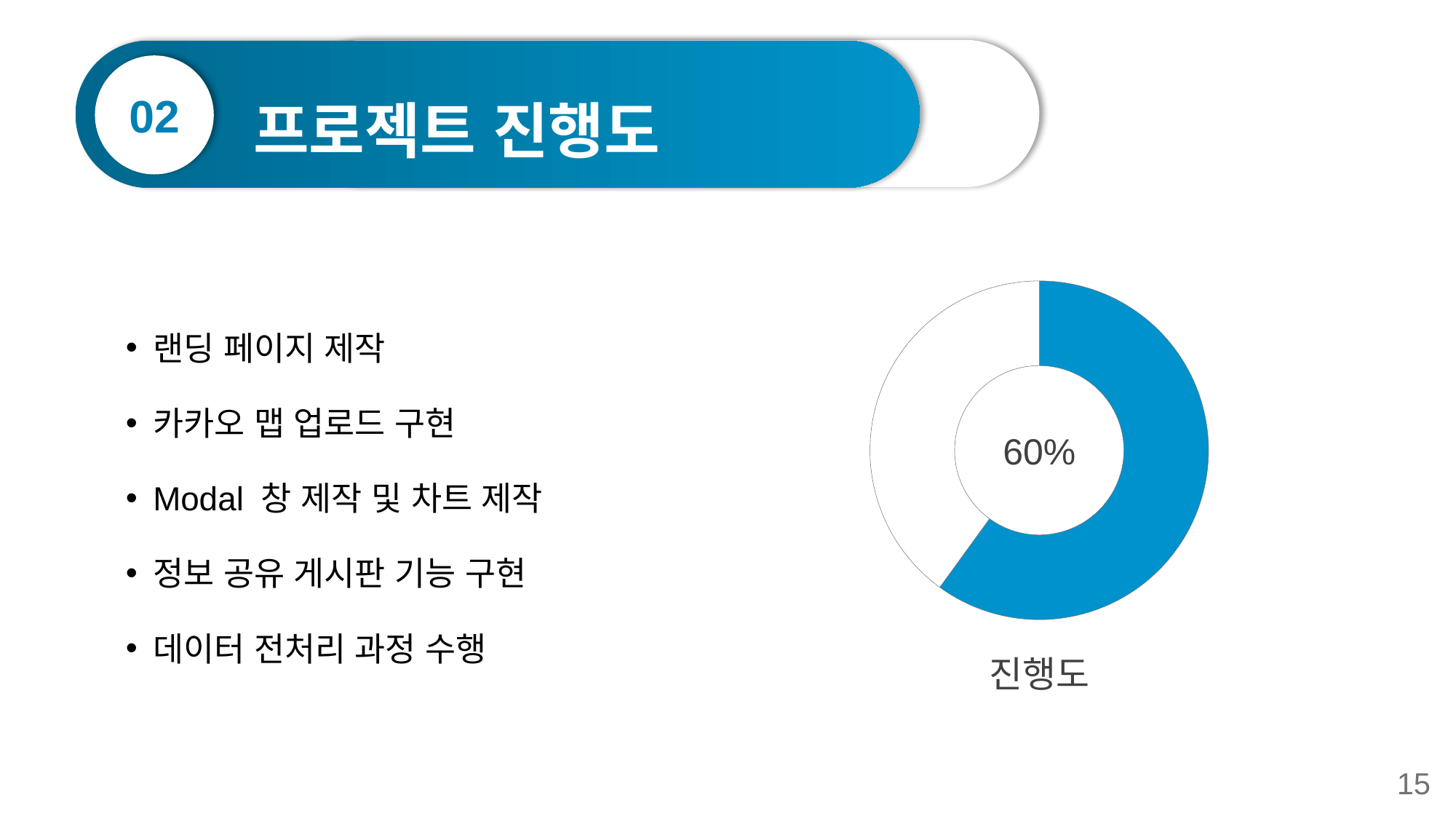

프로젝트 진행도
02

### Chart

| Category | 진행도 |
|---|---|
| 현재 진행도 | 60.0 |
| 남은 업무 | 40.0 |
60%
진행도
랜딩 페이지 제작
카카오 맵 업로드 구현
Modal 창 제작 및 차트 제작
정보 공유 게시판 기능 구현
데이터 전처리 과정 수행
15